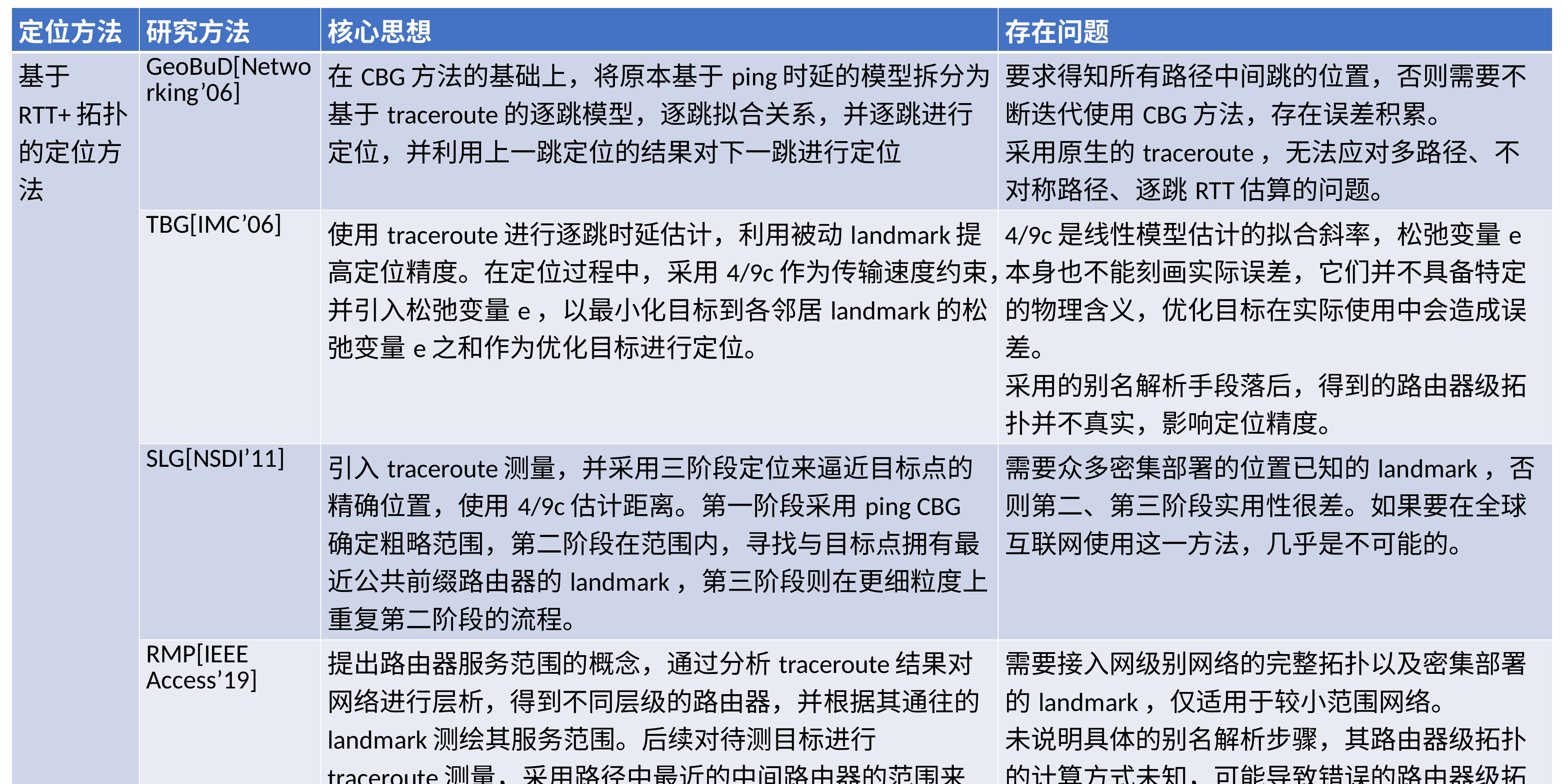

| 定位方法 | 研究方法 | 核心思想 | 存在问题 |
| --- | --- | --- | --- |
| 基于RTT+拓扑的定位方法 | GeoBuD[Networking’06] | 在CBG方法的基础上，将原本基于ping时延的模型拆分为基于traceroute的逐跳模型，逐跳拟合关系，并逐跳进行定位，并利用上一跳定位的结果对下一跳进行定位 | 要求得知所有路径中间跳的位置，否则需要不断迭代使用CBG方法，存在误差积累。 采用原生的traceroute，无法应对多路径、不对称路径、逐跳RTT估算的问题。 |
|  | TBG[IMC’06] | 使用traceroute进行逐跳时延估计，利用被动landmark提高定位精度。在定位过程中，采用4/9c作为传输速度约束，并引入松弛变量e，以最小化目标到各邻居landmark的松弛变量e之和作为优化目标进行定位。 | 4/9c是线性模型估计的拟合斜率，松弛变量e本身也不能刻画实际误差，它们并不具备特定的物理含义，优化目标在实际使用中会造成误差。 采用的别名解析手段落后，得到的路由器级拓扑并不真实，影响定位精度。 |
|  | SLG[NSDI’11] | 引入traceroute测量，并采用三阶段定位来逼近目标点的精确位置，使用4/9c估计距离。第一阶段采用ping CBG确定粗略范围，第二阶段在范围内，寻找与目标点拥有最近公共前缀路由器的landmark，第三阶段则在更细粒度上重复第二阶段的流程。 | 需要众多密集部署的位置已知的landmark，否则第二、第三阶段实用性很差。如果要在全球互联网使用这一方法，几乎是不可能的。 |
|  | RMP[IEEE Access’19] | 提出路由器服务范围的概念，通过分析traceroute结果对网络进行层析，得到不同层级的路由器，并根据其通往的landmark测绘其服务范围。后续对待测目标进行traceroute测量，采用路径中最近的中间路由器的范围来确定待测目标位置。 | 需要接入网级别网络的完整拓扑以及密集部署的landmark，仅适用于较小范围网络。 未说明具体的别名解析步骤，其路由器级拓扑的计算方式未知，可能导致错误的路由器级拓扑。 |
|  | TLP[WWW’21] | 认为IP地址对应的地理位置分布具有一定的密集性。逐跳RTT小于阈值时可认为其位于同一地理位置，而同一前缀内的IP地址往往也会共享相同的地理位置。 | 基于时延阈值的传播覆盖率低，需要在全世界广泛、密集部署landmark。基于地址块的传播可靠性差，容易造成假阳性，实践中可用性差。 |